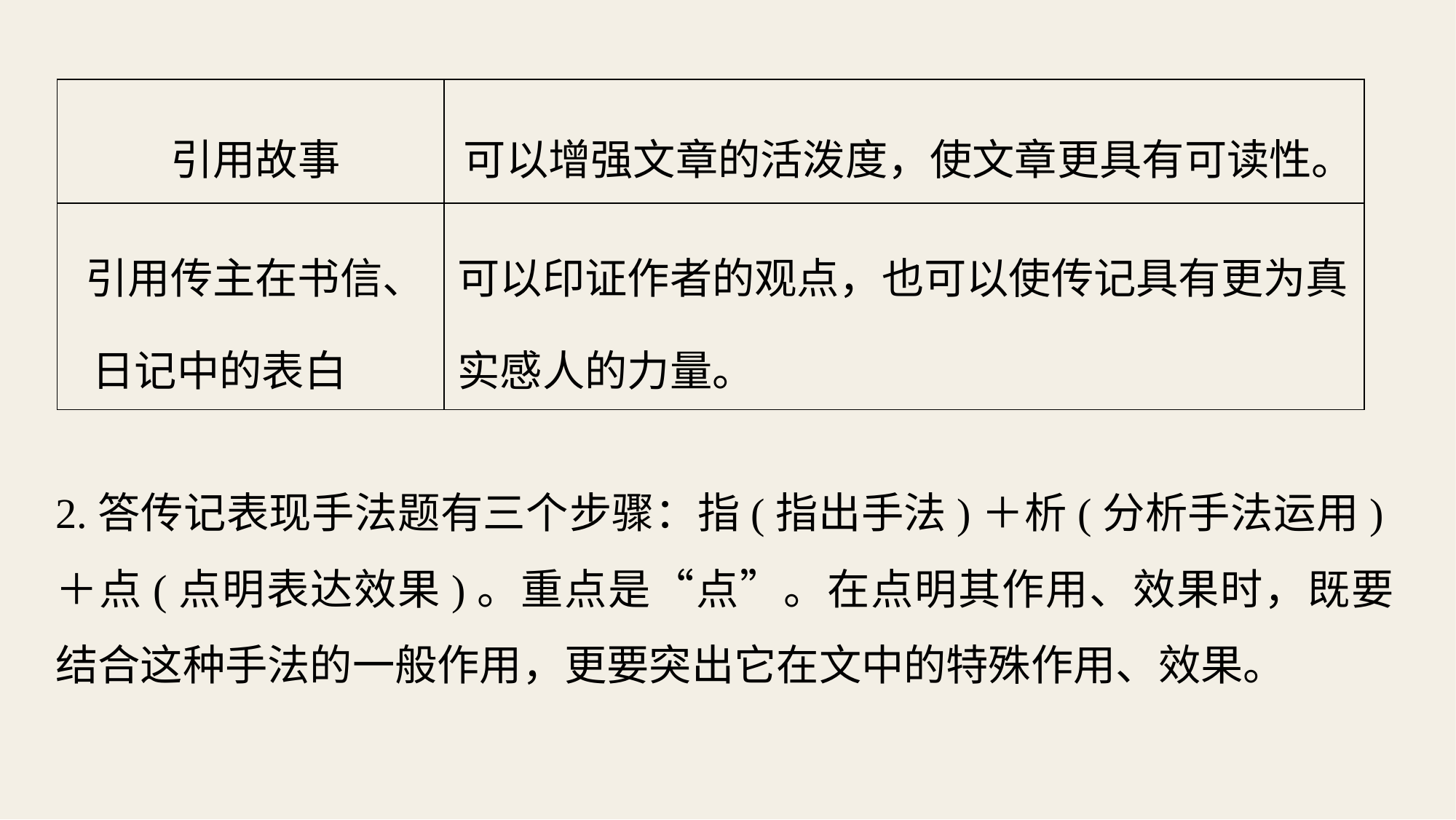

| 引用故事 | 可以增强文章的活泼度，使文章更具有可读性。 |
| --- | --- |
| 引用传主在书信、 日记中的表白 | 可以印证作者的观点，也可以使传记具有更为真 实感人的力量。 |
2.答传记表现手法题有三个步骤：指(指出手法)＋析(分析手法运用)＋点(点明表达效果)。重点是“点”。在点明其作用、效果时，既要结合这种手法的一般作用，更要突出它在文中的特殊作用、效果。